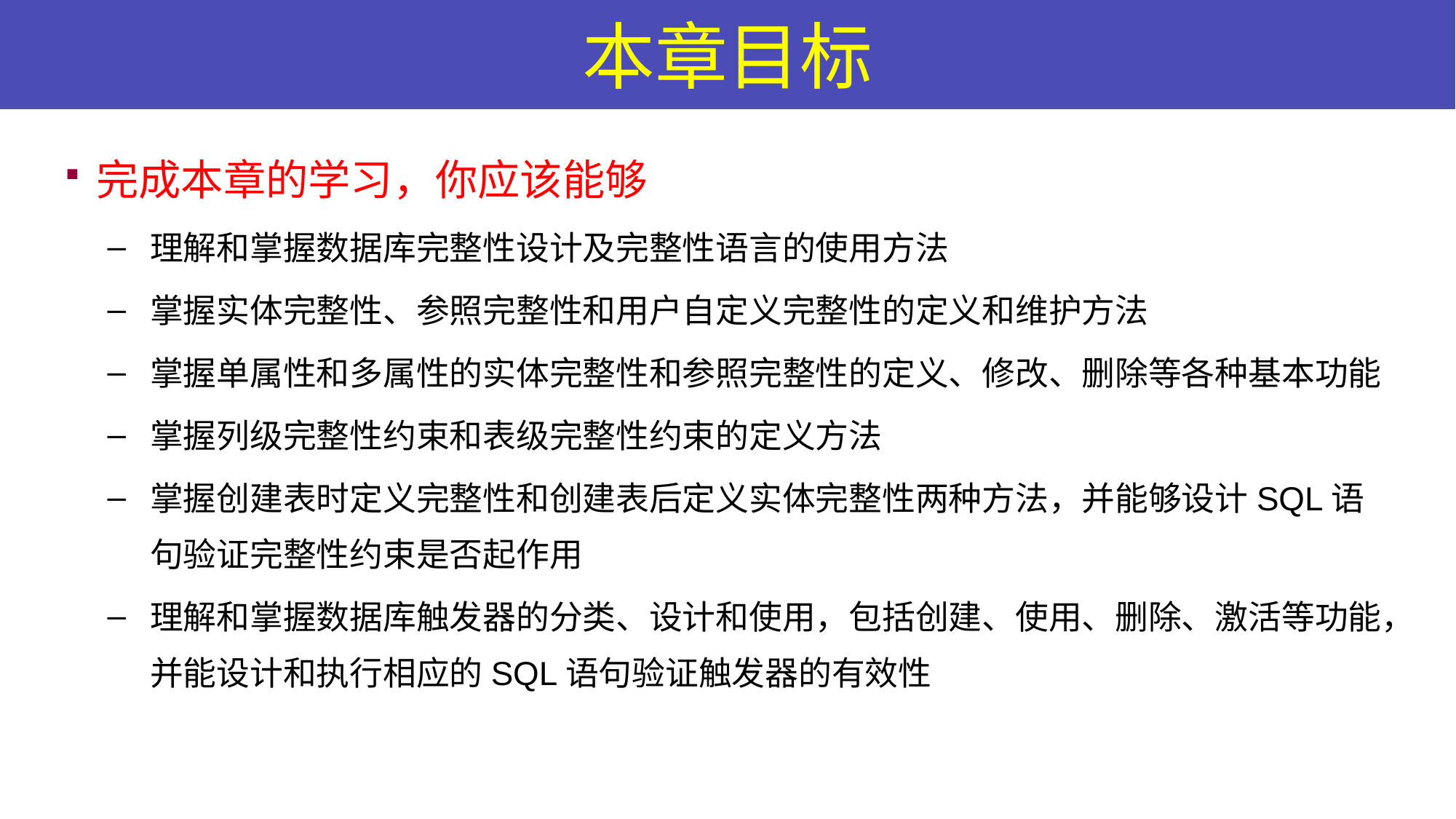

# 本章目标
完成本章的学习，你应该能够
理解和掌握数据库完整性设计及完整性语言的使用方法
掌握实体完整性、参照完整性和用户自定义完整性的定义和维护方法
掌握单属性和多属性的实体完整性和参照完整性的定义、修改、删除等各种基本功能
掌握列级完整性约束和表级完整性约束的定义方法
掌握创建表时定义完整性和创建表后定义实体完整性两种方法，并能够设计SQL语句验证完整性约束是否起作用
理解和掌握数据库触发器的分类、设计和使用，包括创建、使用、删除、激活等功能，并能设计和执行相应的SQL语句验证触发器的有效性
2